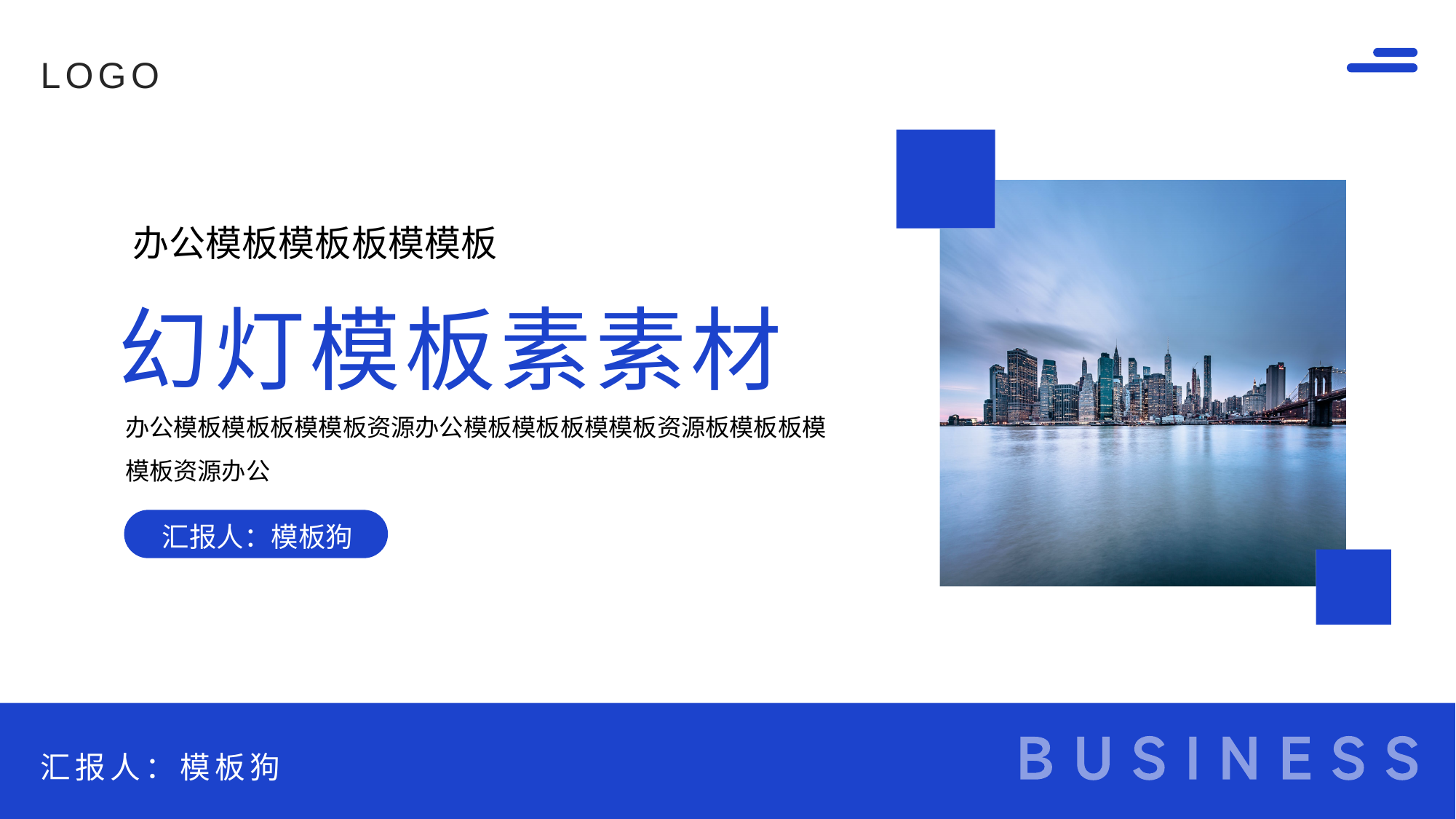

LOGO

办公模板模板板模模板
幻灯模板素素材
办公模板模板板模模板资源办公模板模板板模模板资源板模板板模模板资源办公

汇报人：模板狗

汇报人：模板狗